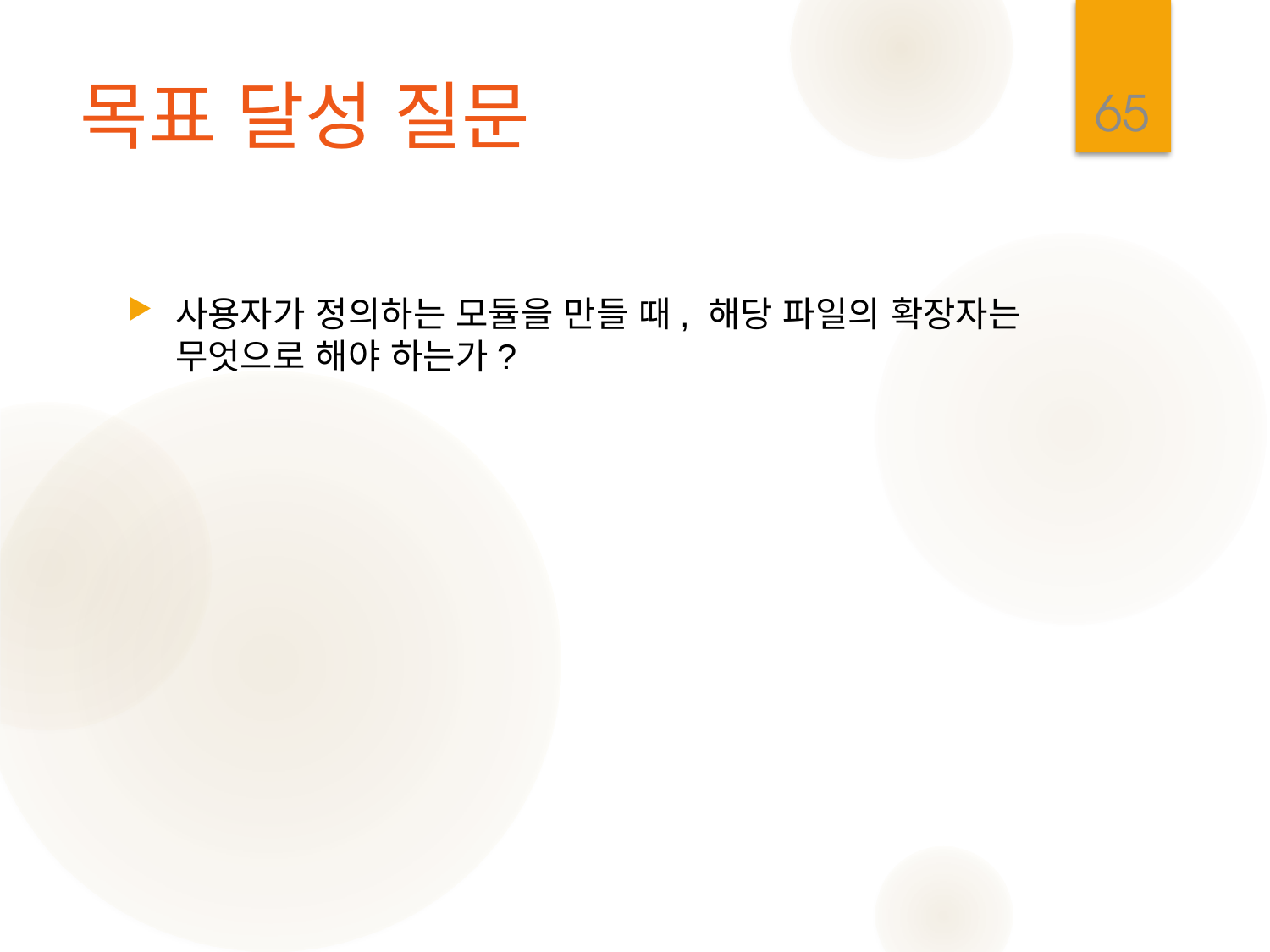

65
# 목표 달성 질문
사용자가 정의하는 모듈을 만들 때, 해당 파일의 확장자는 무엇으로 해야 하는가?